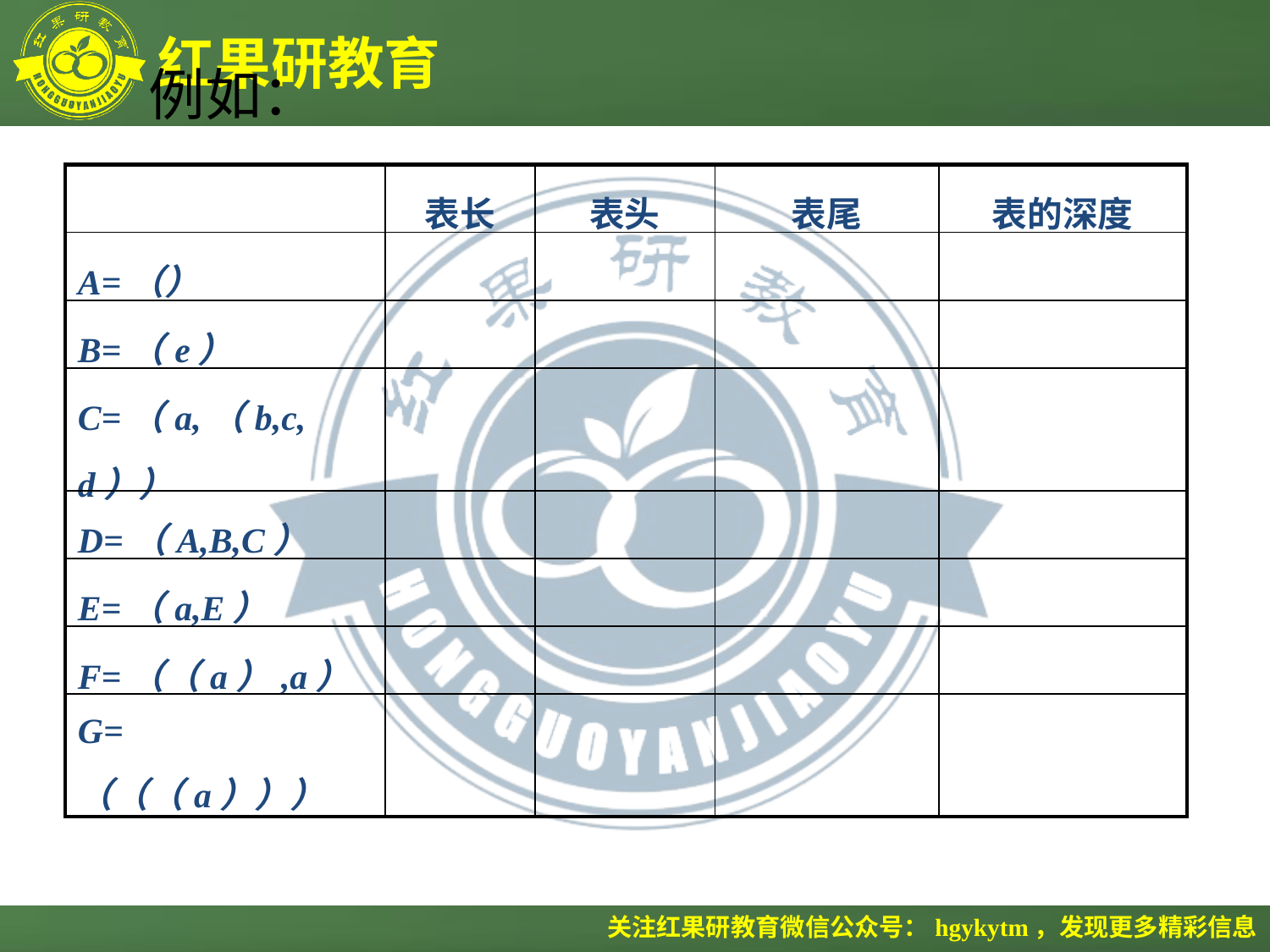

例如：
|  | 表长 | 表头 | 表尾 | 表的深度 |
| --- | --- | --- | --- | --- |
| A=（） |  |  |  |  |
| B=（e） |  |  |  |  |
| C=（a,（b,c,d）） |  |  |  |  |
| D=（A,B,C） |  |  |  |  |
| E=（a,E） |  |  |  |  |
| F=（（a）,a） |  |  |  |  |
| G=（（（a））） |  |  |  |  |